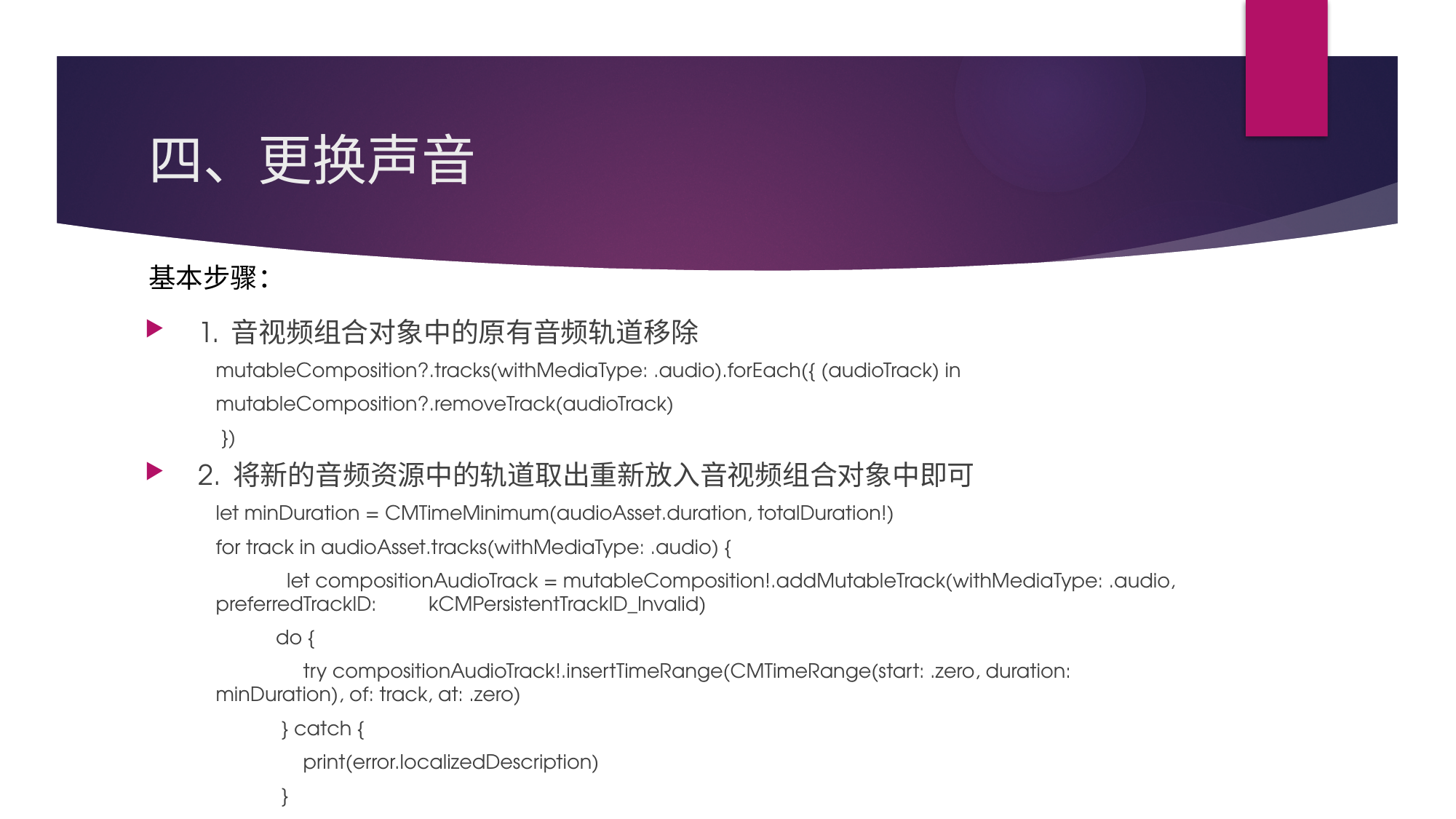

# 四、更换声音
基本步骤：
1. 音视频组合对象中的原有音频轨道移除
	mutableComposition?.tracks(withMediaType: .audio).forEach({ (audioTrack) in
            	mutableComposition?.removeTrack(audioTrack)
       	 })
2. 将新的音频资源中的轨道取出重新放入音视频组合对象中即可
let minDuration = CMTimeMinimum(audioAsset.duration, totalDuration!)
for track in audioAsset.tracks(withMediaType: .audio) {
      	let compositionAudioTrack = mutableComposition!.addMutableTrack(withMediaType: .audio, preferredTrackID: 	kCMPersistentTrackID_Invalid)
           do {
                try compositionAudioTrack!.insertTimeRange(CMTimeRange(start: .zero, duration: minDuration), of: track, at: .zero)
            } catch {
                print(error.localizedDescription)
            }
 }